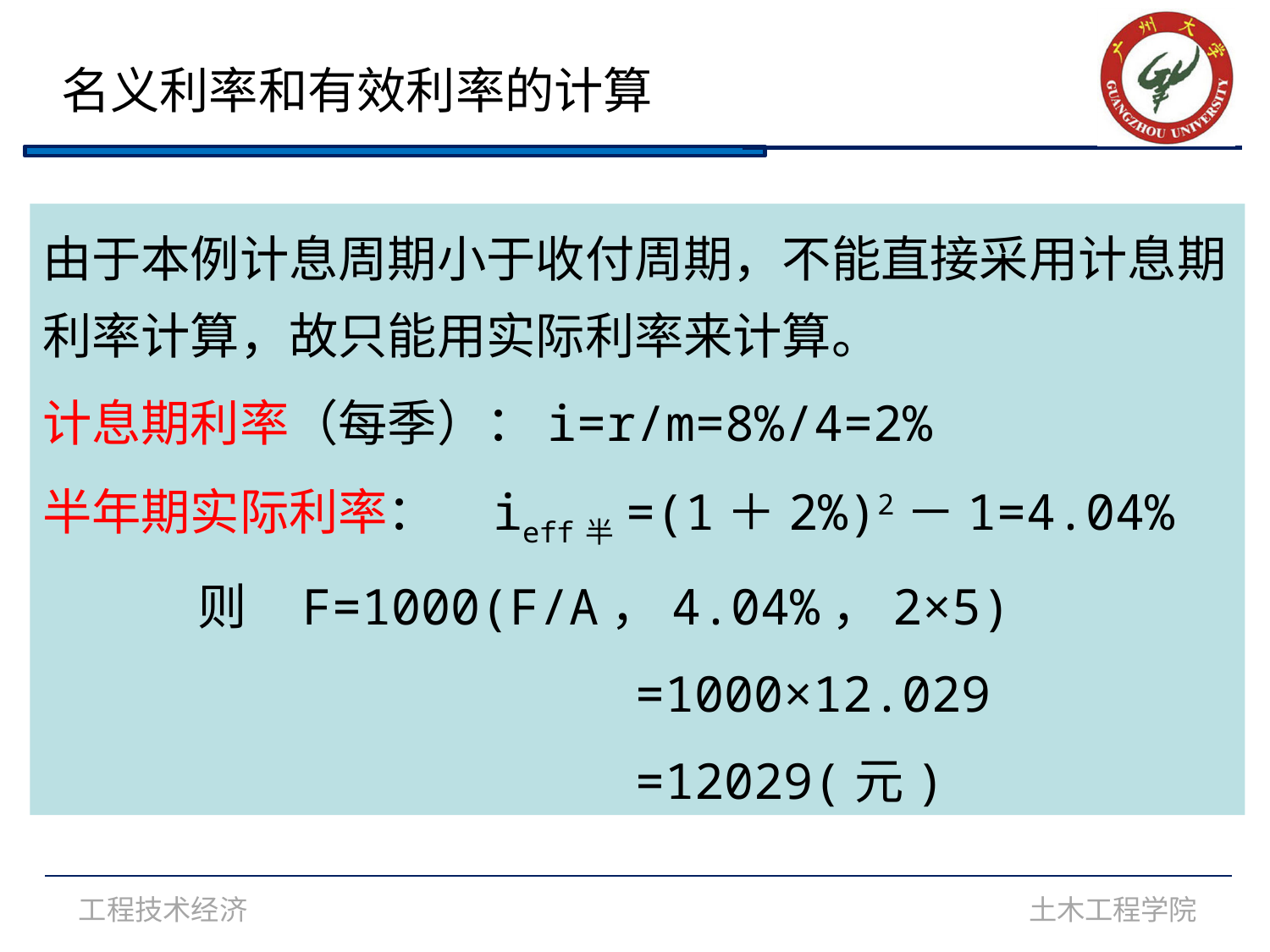

名义利率和有效利率的计算
由于本例计息周期小于收付周期，不能直接采用计息期利率计算，故只能用实际利率来计算。
计息期利率（每季）：i=r/m=8%/4=2%
半年期实际利率：    ieff半=(1＋2%)2－1=4.04%
             则    F=1000(F/A，4.04%，2×5)
                    =1000×12.029
                    =12029(元)